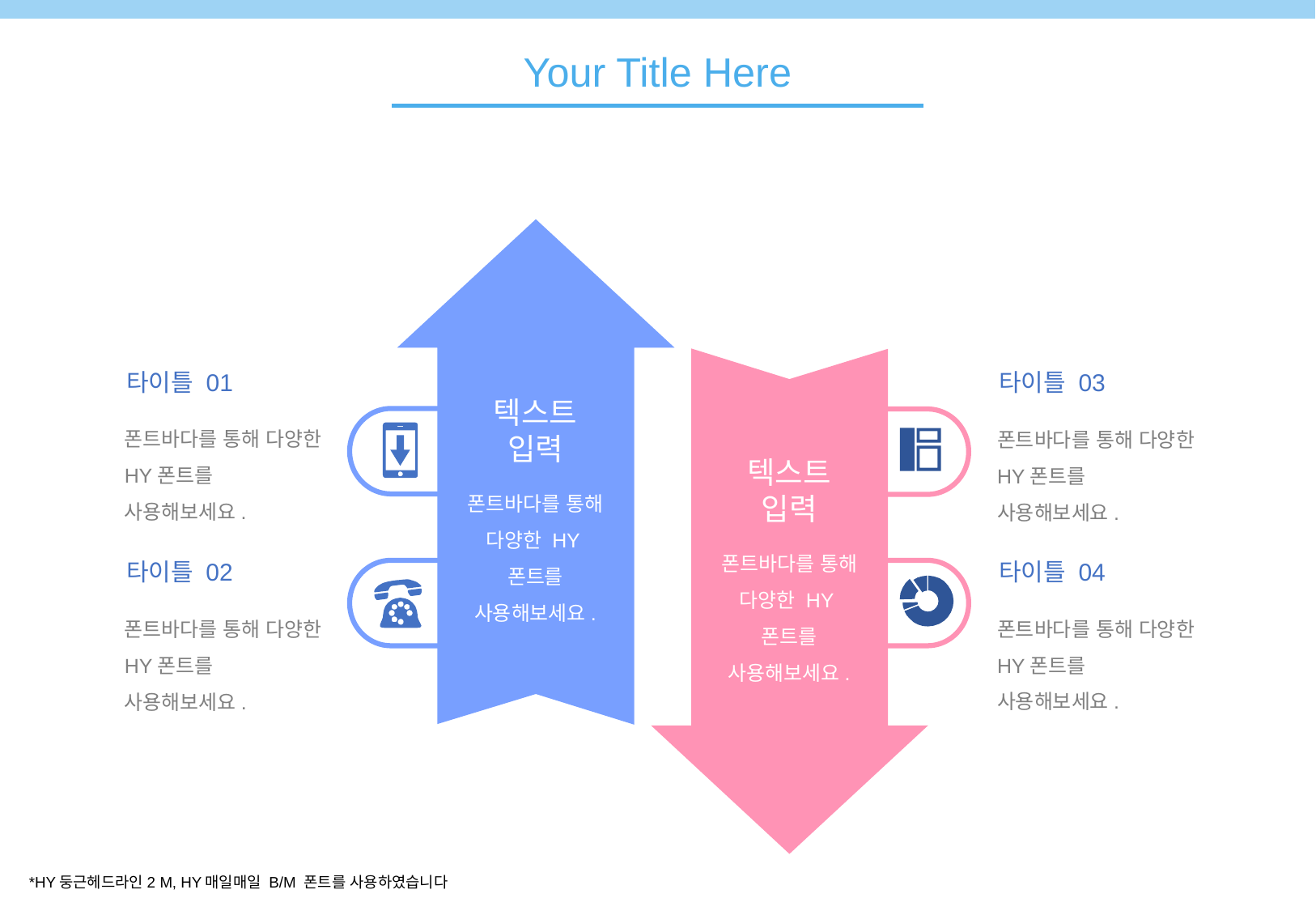

Your Title Here

타이틀 01
폰트바다를 통해 다양한 HY폰트를 사용해보세요.
타이틀 03
폰트바다를 통해 다양한 HY폰트를 사용해보세요.
텍스트
입력
폰트바다를 통해
다양한 HY폰트를 사용해보세요.

텍스트
입력
폰트바다를 통해
다양한 HY폰트를 사용해보세요.
타이틀 02
폰트바다를 통해 다양한 HY폰트를 사용해보세요.
타이틀 04
폰트바다를 통해 다양한 HY폰트를 사용해보세요.
*HY둥근헤드라인2 M, HY매일매일 B/M 폰트를 사용하였습니다